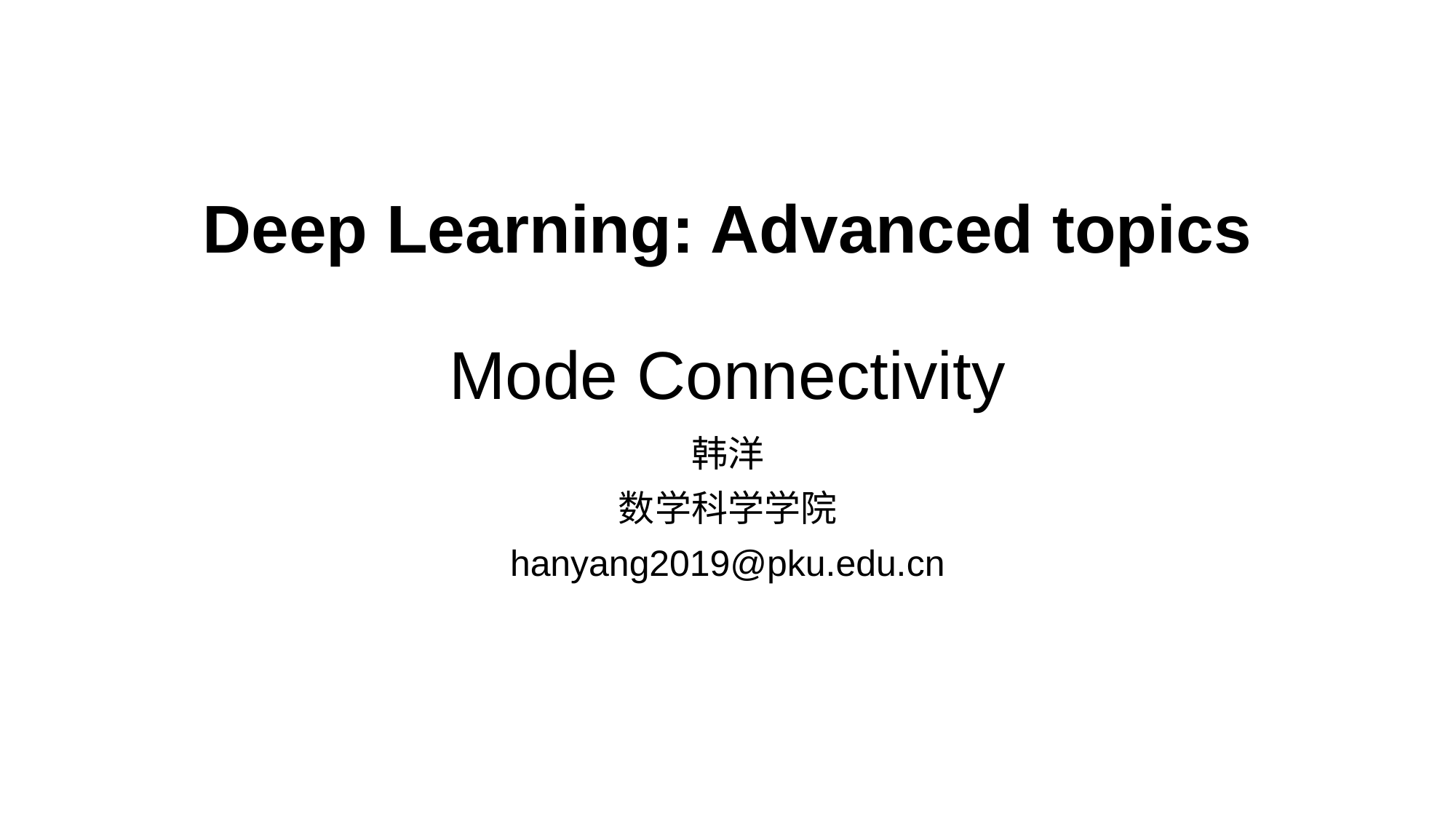

# Deep Learning: Advanced topics Mode Connectivity
韩洋
数学科学学院
hanyang2019@pku.edu.cn